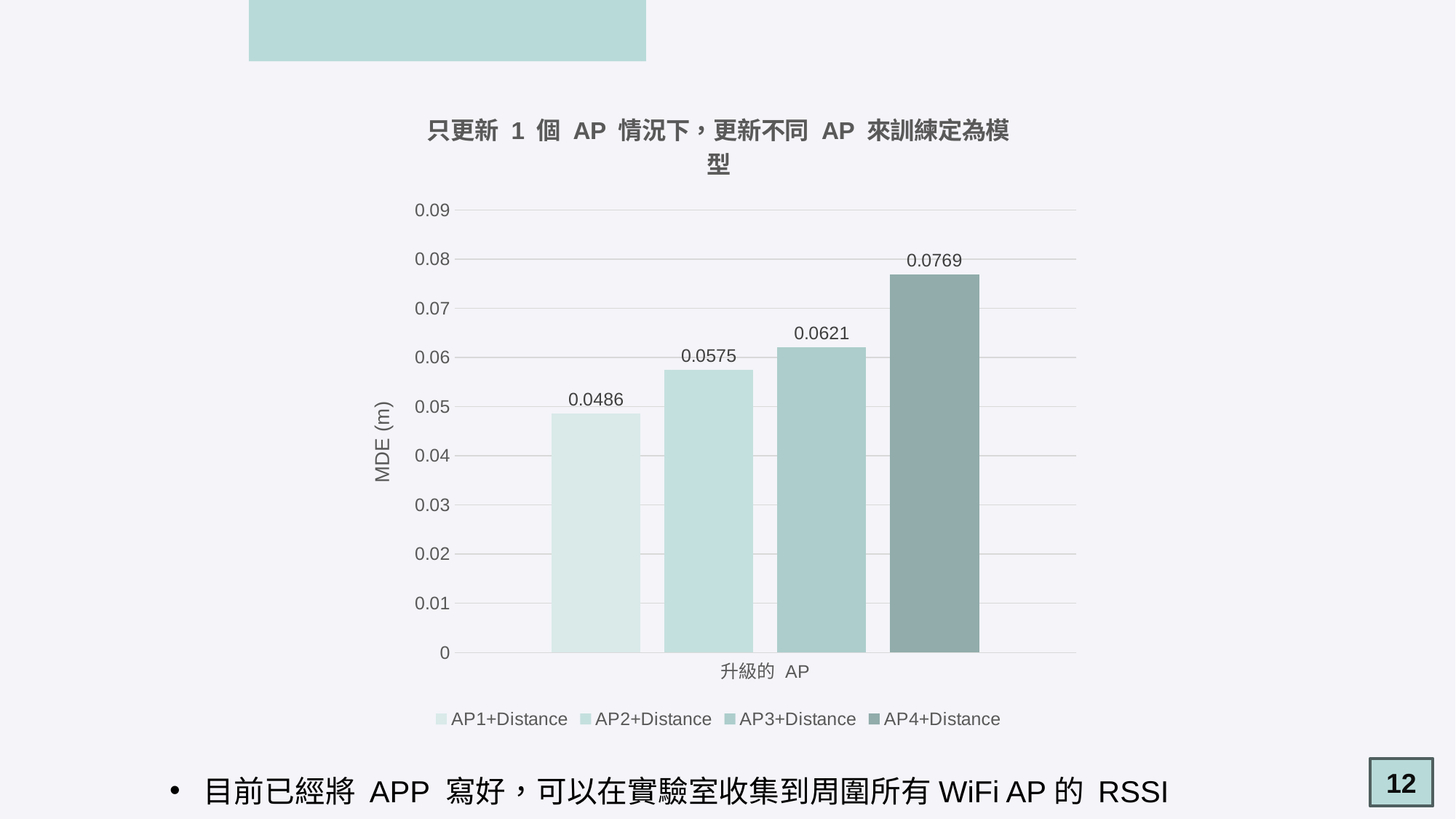

### Chart: 只更新 1 個 AP 情況下，更新不同 AP 來訓練定為模型

| Category | AP1+Distance | AP2+Distance | AP3+Distance | AP4+Distance |
|---|---|---|---|---|
| 升級的 AP | 0.0486 | 0.0575 | 0.0621 | 0.0769 |
12
目前已經將 APP 寫好，可以在實驗室收集到周圍所有WiFi AP的 RSSI

詢問老師意見，目前研究方向是否正確，如果正確下一步該做那方面研究